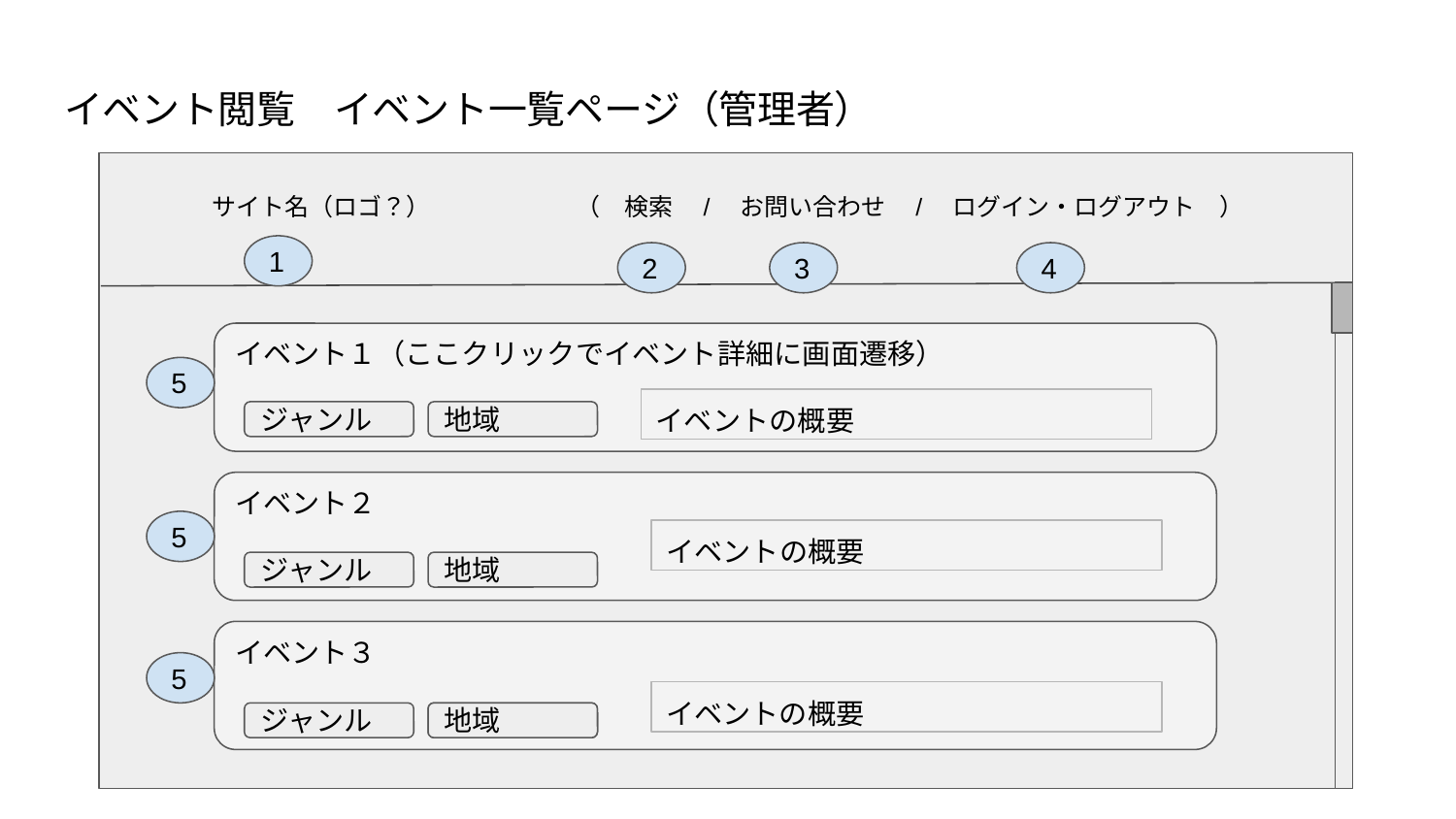

ページ
# イベント閲覧　イベント一覧ページ（管理者）

サイト名（ロゴ？）　　　　　　（　検索　/　お問い合わせ　/　ログイン・ログアウト　）
1
2
3
4

イベント１（ここクリックでイベント詳細に画面遷移）

5
イベントの概要
ジャンル
地域
イベント２

5
イベントの概要
ジャンル
地域
イベント３

5
イベントの概要
ジャンル
地域
地域